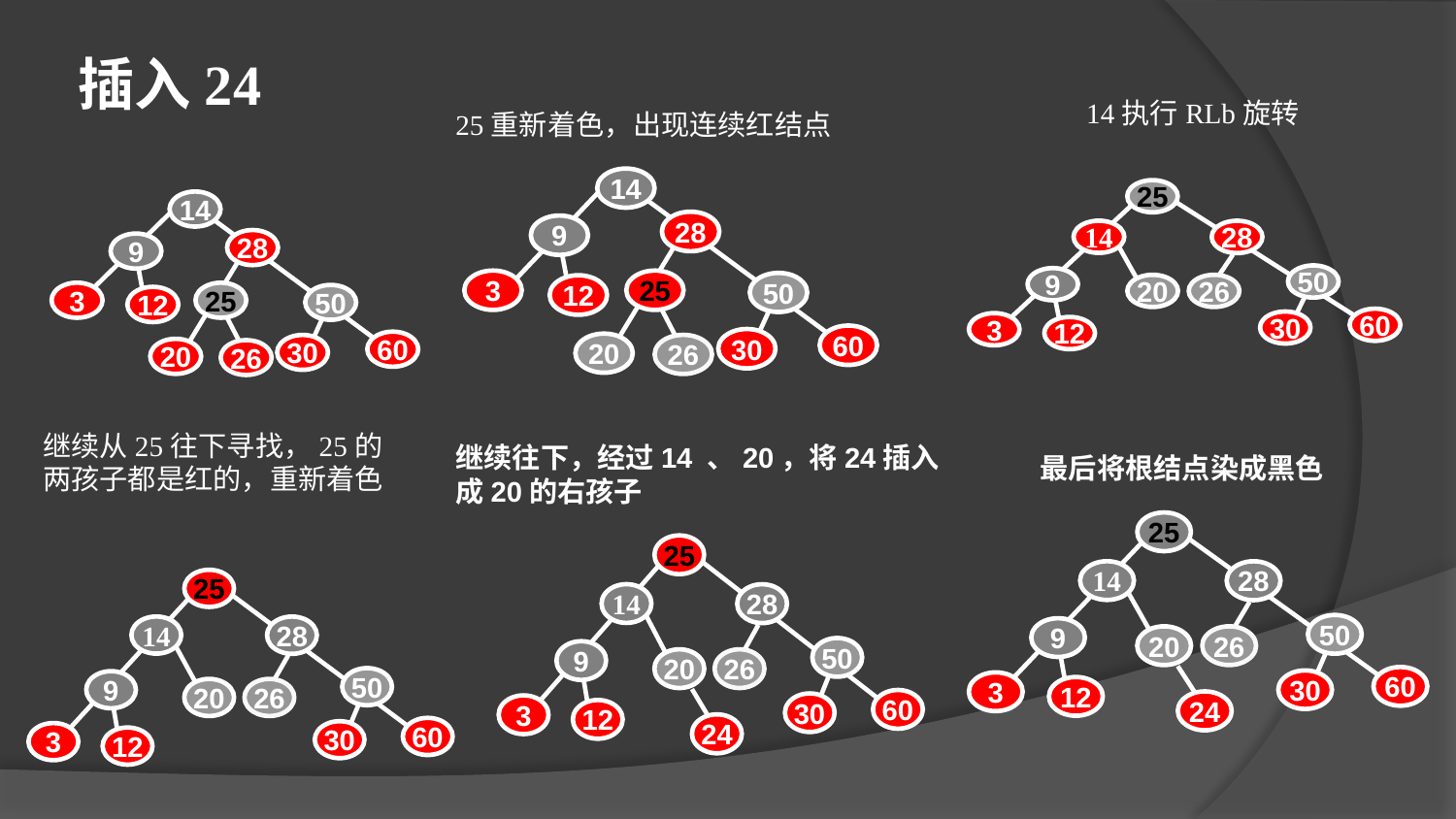

插入24
14执行RLb旋转
25重新着色，出现连续红结点
14

28
9

3
25
50
12

60
30
20
26

25

14
28

50
9
20
26

60
30
3
12
14

28
9

3
25
50
12

60
30
20
26
继续从25往下寻找，25的两孩子都是红的，重新着色
继续往下，经过14 、20，将24插入成20的右孩子
最后将根结点染成黑色

25

14
28

50
9
20
26

60
30
3
12
24

25

14
28

50
9
20
26

60
30
3
12
24

25

14
28

50
9
20
26

60
30
3
12